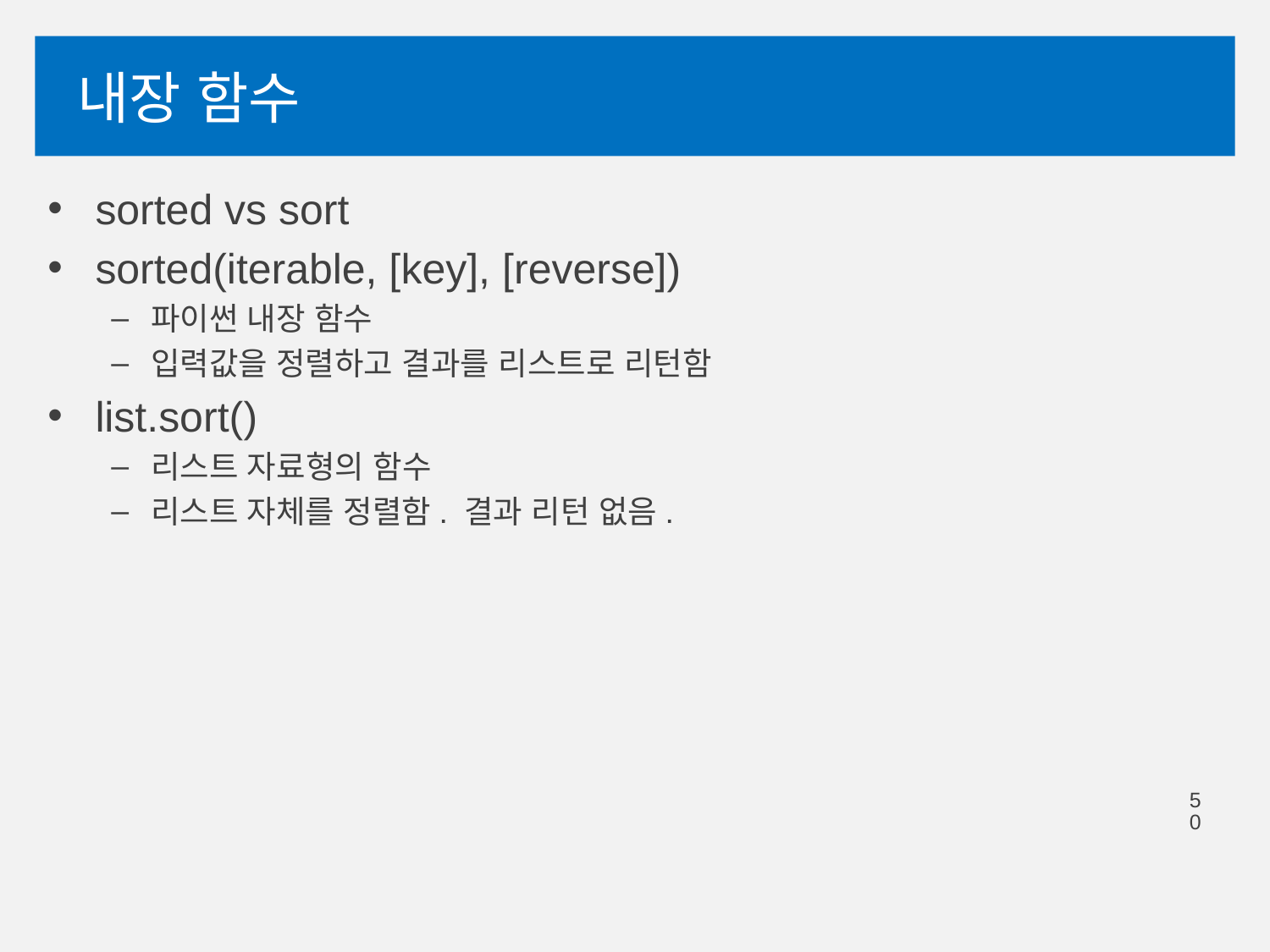

# 내장 함수
sorted vs sort
sorted(iterable, [key], [reverse])
파이썬 내장 함수
입력값을 정렬하고 결과를 리스트로 리턴함
list.sort()
리스트 자료형의 함수
리스트 자체를 정렬함. 결과 리턴 없음.
50